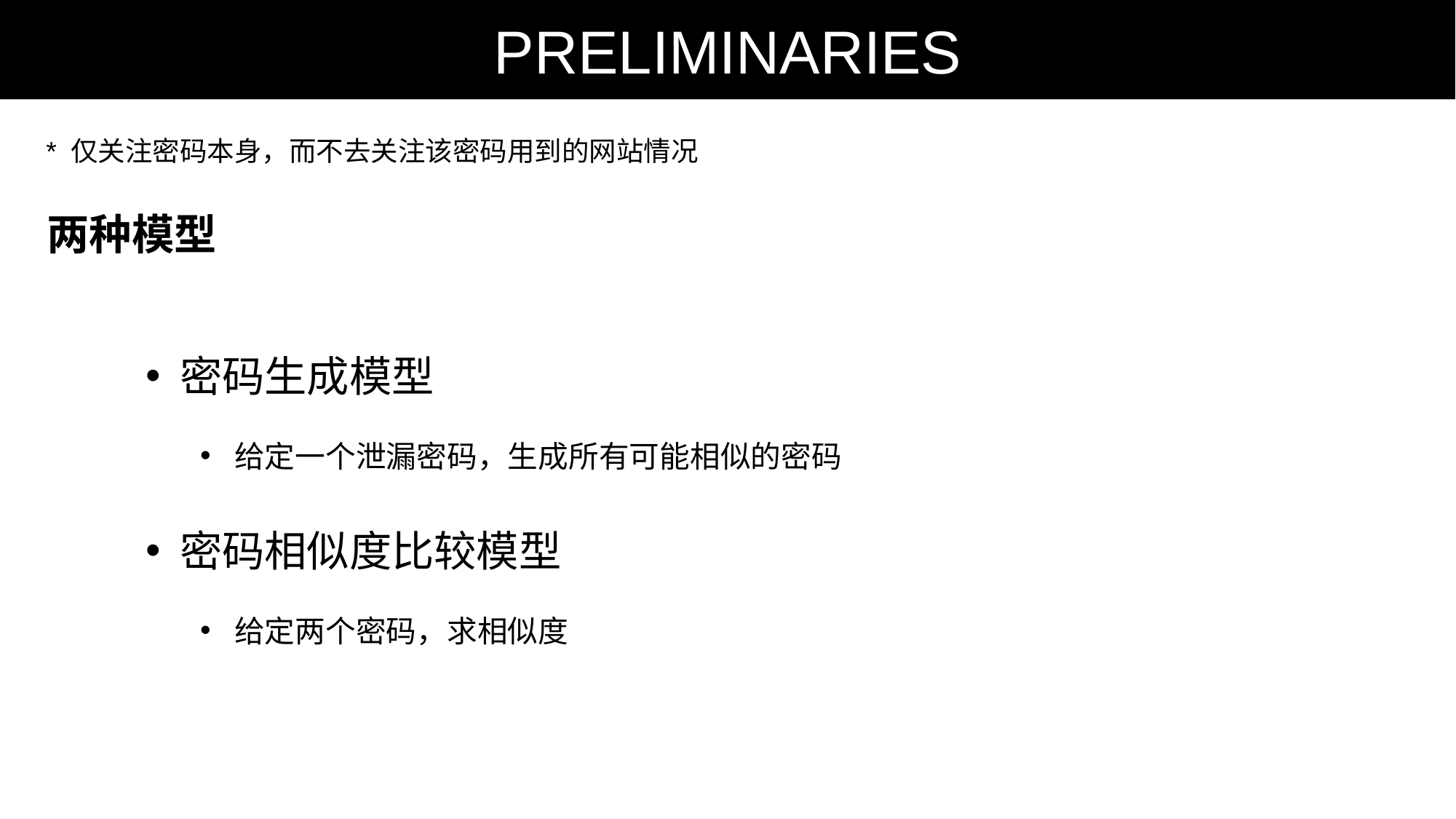

PRELIMINARIES
* 仅关注密码本身，而不去关注该密码用到的网站情况
两种模型
密码生成模型
给定一个泄漏密码，生成所有可能相似的密码
密码相似度比较模型
给定两个密码，求相似度